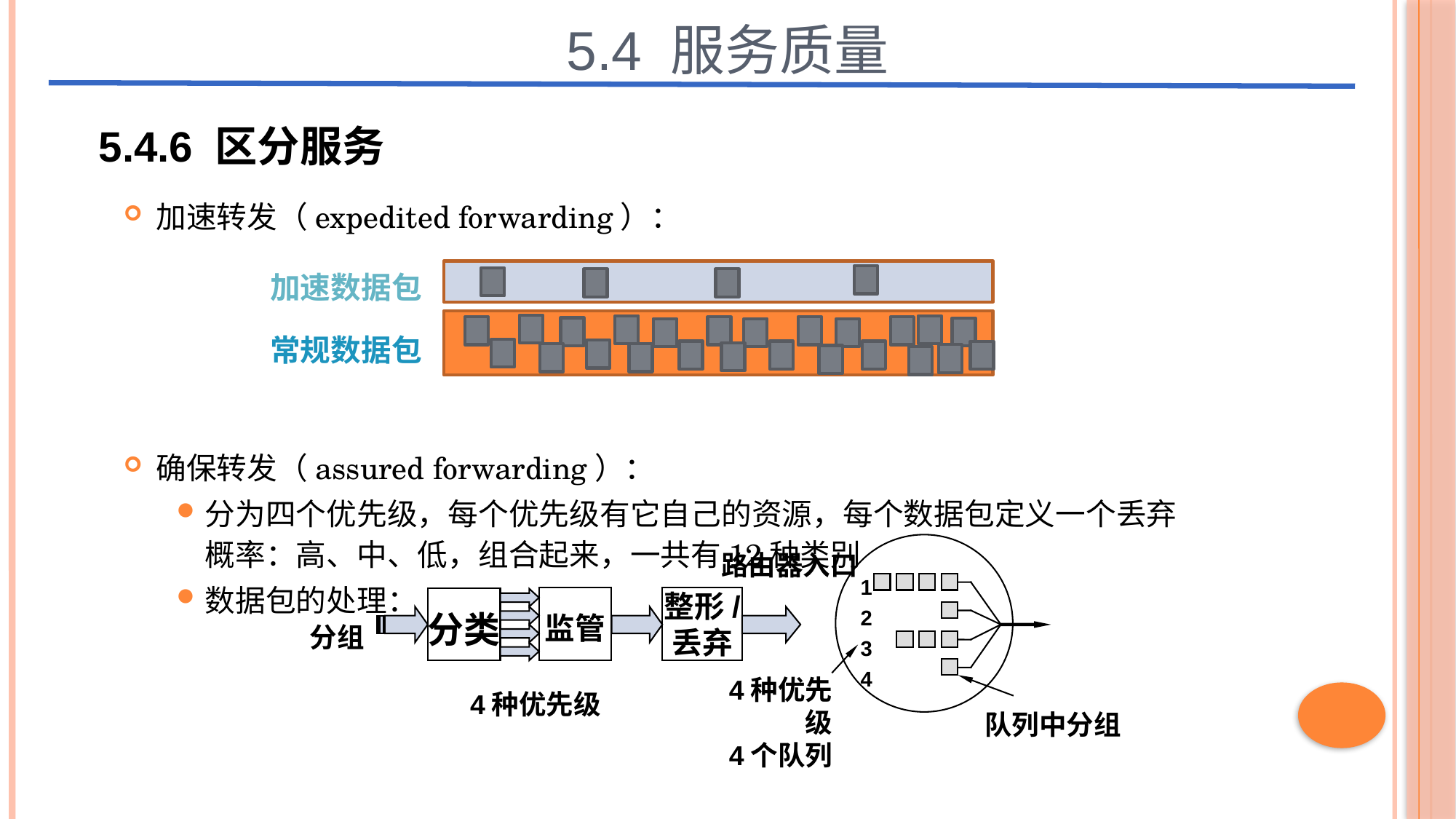

5.4 服务质量
5.4.6 区分服务
加速转发（expedited forwarding）：

确保转发（assured forwarding）：
分为四个优先级，每个优先级有它自己的资源，每个数据包定义一个丢弃概率：高、中、低，组合起来，一共有12种类别
数据包的处理：
加速数据包

常规数据包

路由器入口
1
2
3
4

监管
整形/
丢弃
分类

分组

4种优先级
4个队列

4种优先级

队列中分组